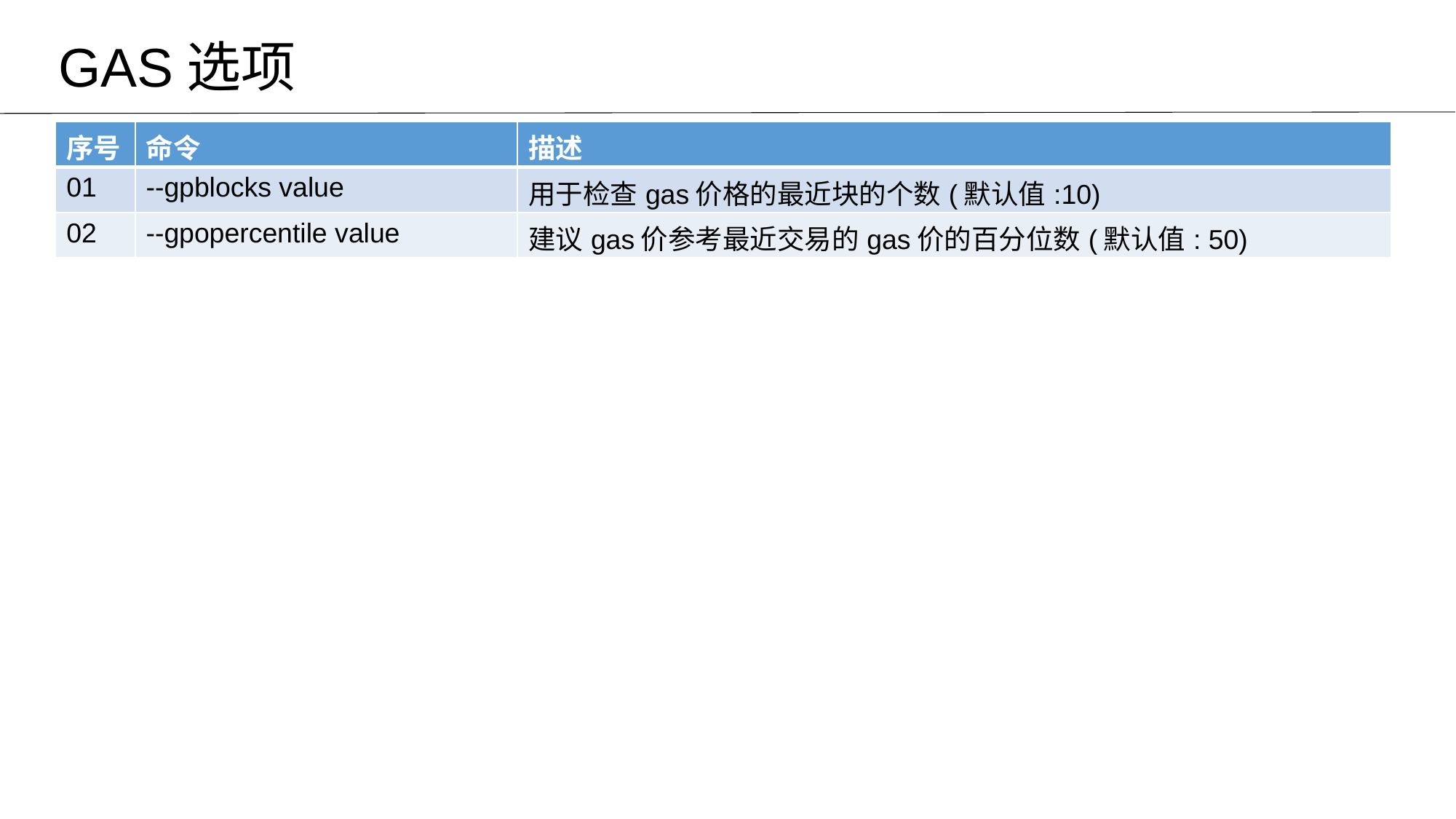

GAS选项
| 序号 | 命令 | 描述 |
| --- | --- | --- |
| 01 | --gpblocks value | 用于检查gas价格的最近块的个数(默认值:10) |
| 02 | --gpopercentile value | 建议gas价参考最近交易的gas价的百分位数(默认值: 50) |